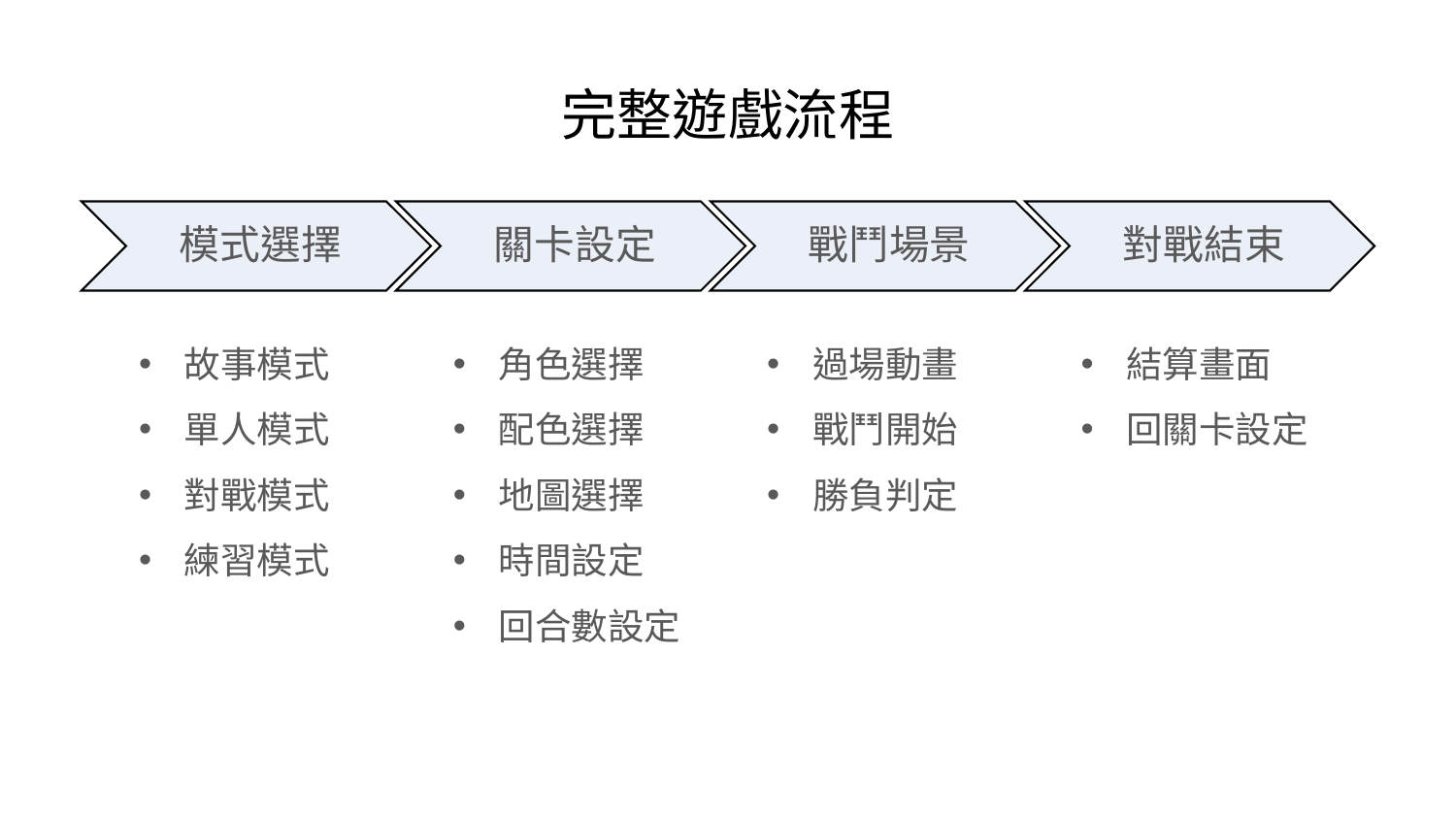

# 完整遊戲流程

模式選擇

關卡設定

戰鬥場景

對戰結束
故事模式
單人模式
對戰模式
練習模式
角色選擇
配色選擇
地圖選擇
時間設定
回合數設定
過場動畫
戰鬥開始
勝負判定
結算畫面
回關卡設定